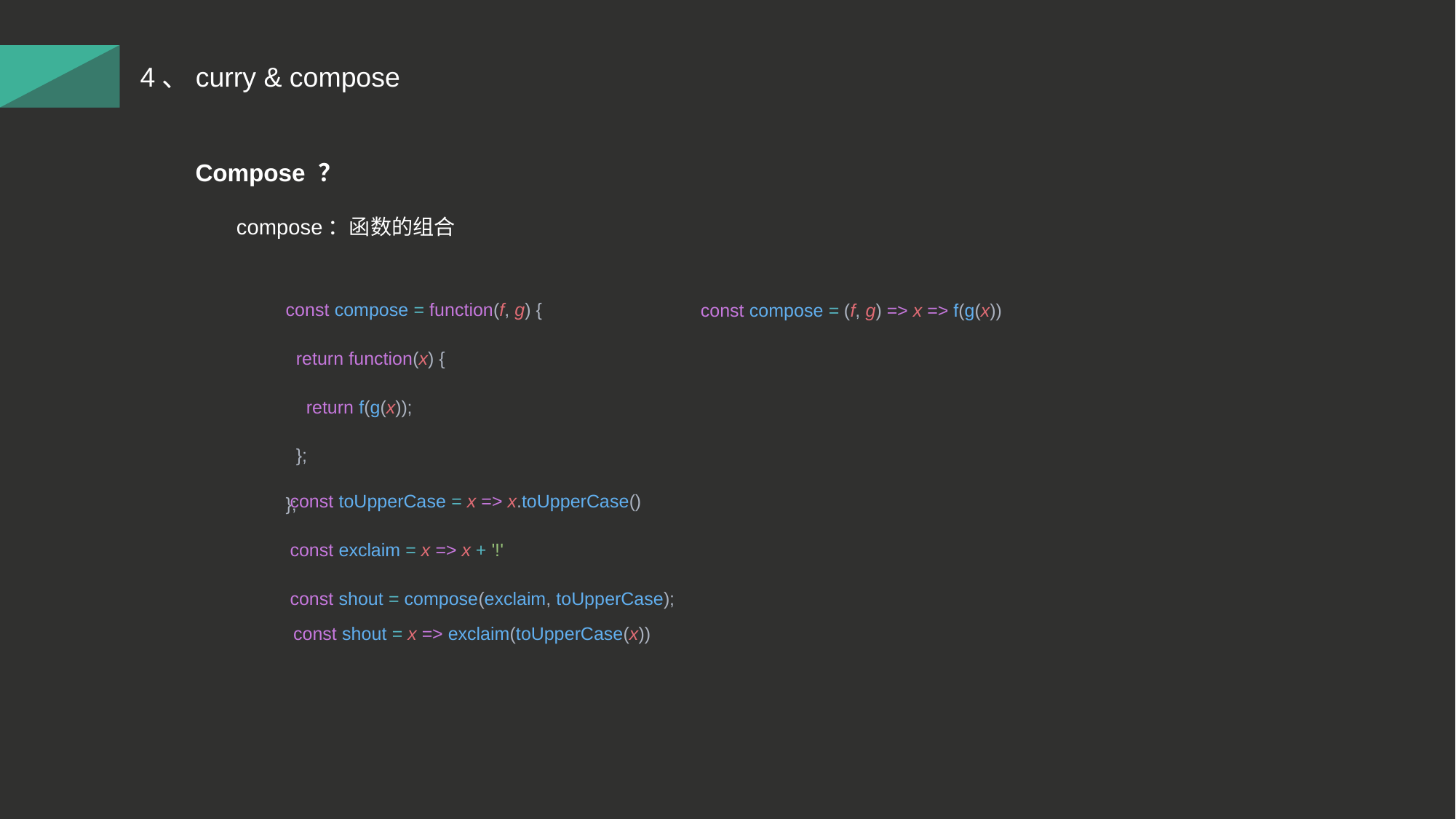

4、curry & compose
Compose ？
compose：函数的组合
const compose = function(f, g) {
  return function(x) {
    return f(g(x));
  };
};

const compose = (f, g) => x => f(g(x))
const toUpperCase = x => x.toUpperCase()
const exclaim = x => x + '!'
const shout = compose(exclaim, toUpperCase);
const shout = x => exclaim(toUpperCase(x))